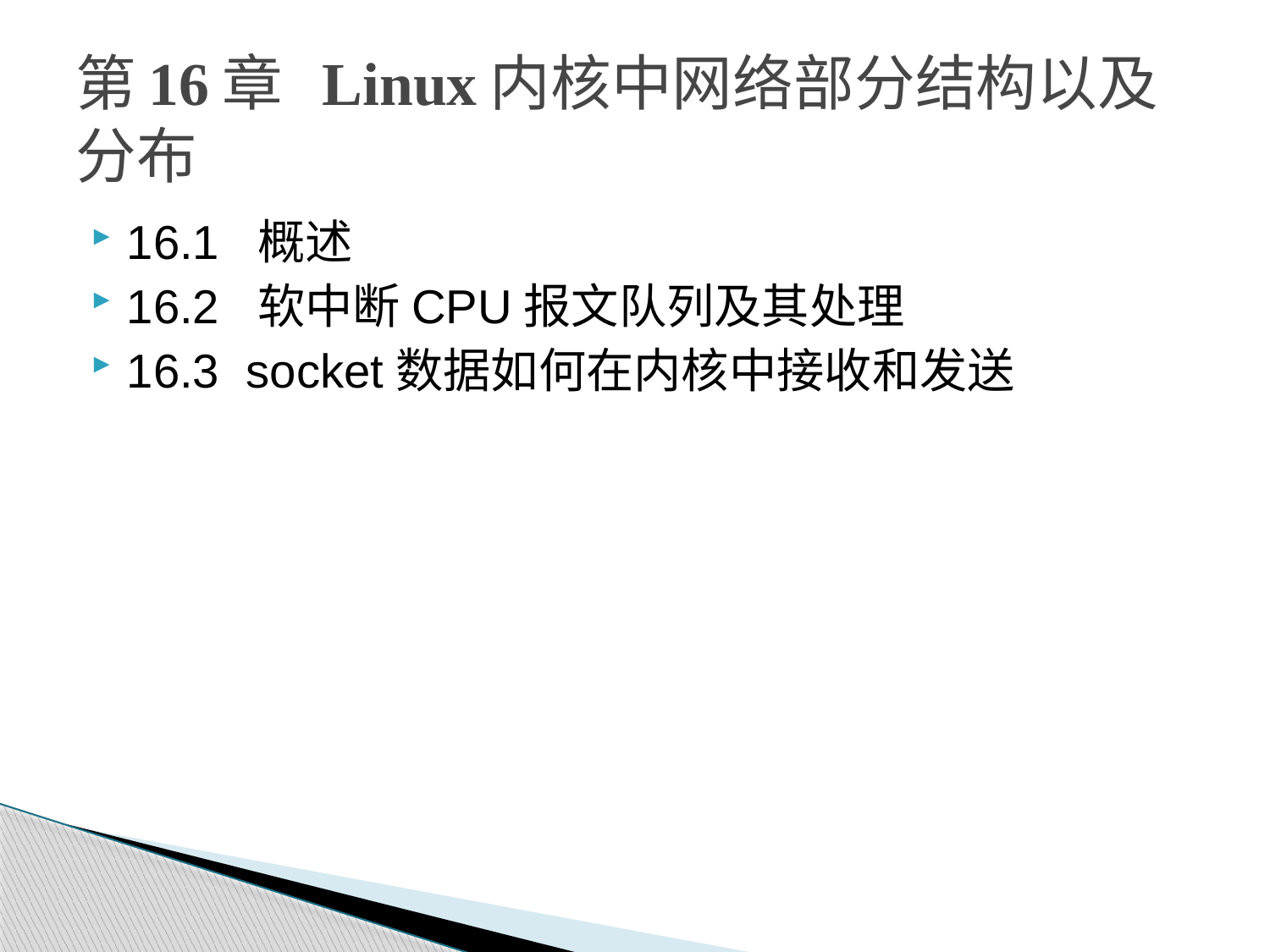

# 第16章  Linux内核中网络部分结构以及分布
16.1  概述
16.2  软中断CPU报文队列及其处理
16.3  socket数据如何在内核中接收和发送